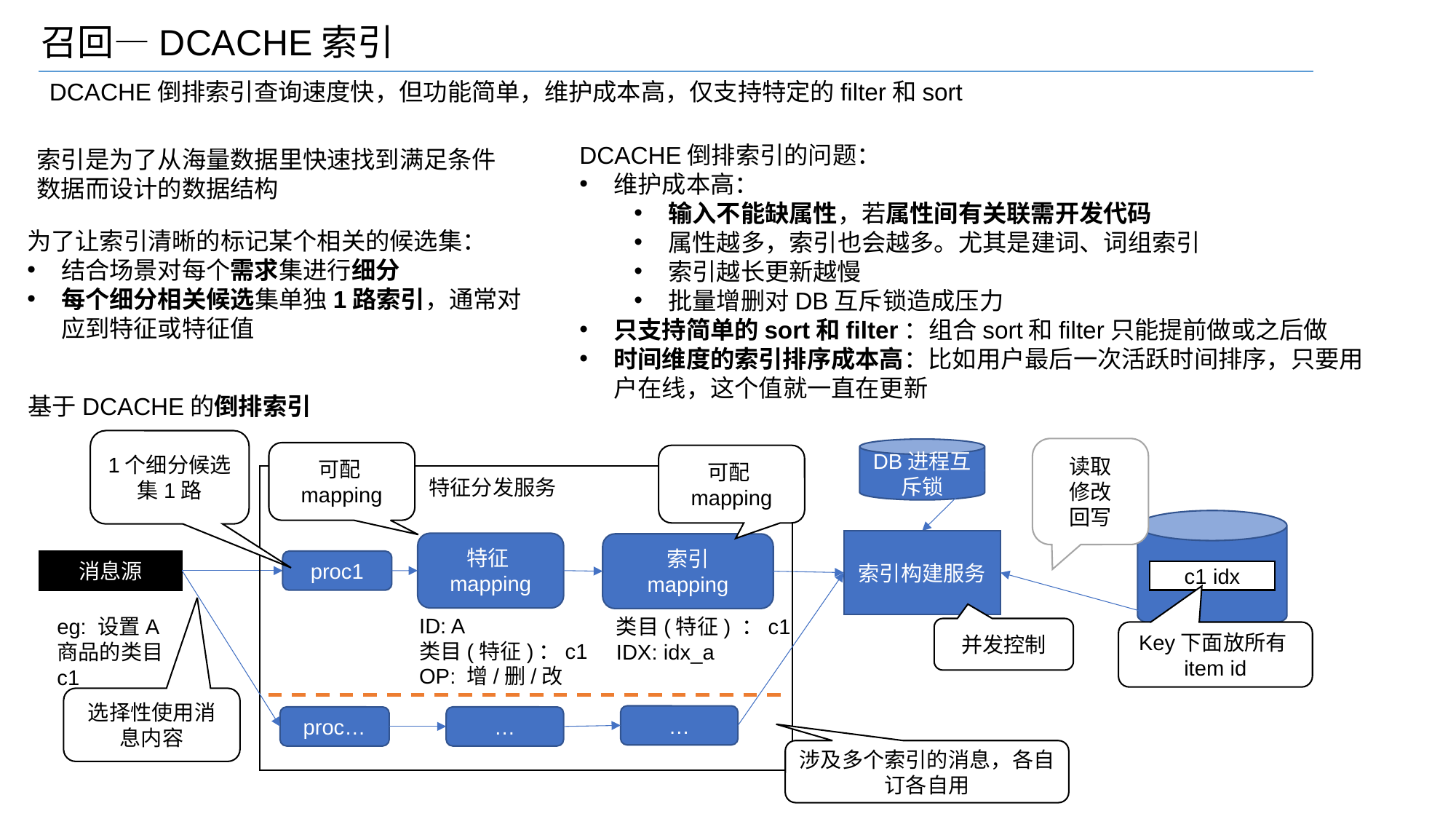

召回—DCACHE索引
DCACHE倒排索引查询速度快，但功能简单，维护成本高，仅支持特定的filter和sort
DCACHE倒排索引的问题：
维护成本高：
输入不能缺属性，若属性间有关联需开发代码
属性越多，索引也会越多。尤其是建词、词组索引
索引越长更新越慢
批量增删对DB互斥锁造成压力
只支持简单的sort和filter：组合sort和filter只能提前做或之后做
时间维度的索引排序成本高：比如用户最后一次活跃时间排序，只要用户在线，这个值就一直在更新
索引是为了从海量数据里快速找到满足条件数据而设计的数据结构
为了让索引清晰的标记某个相关的候选集：
结合场景对每个需求集进行细分
每个细分相关候选集单独1路索引，通常对应到特征或特征值
基于DCACHE的倒排索引
1个细分候选集1路
读取
修改
回写
DB进程互斥锁
可配mapping
可配mapping

特征分发服务

c1 idx
索引构建服务
特征mapping
索引
mapping
消息源
proc1
ID: A
类目(特征)：c1
OP: 增/删/改
eg: 设置A商品的类目c1
类目(特征) ：c1
IDX: idx_a
并发控制
Key下面放所有item id
…
proc…
…
涉及多个索引的消息，各自订各自用
选择性使用消息内容